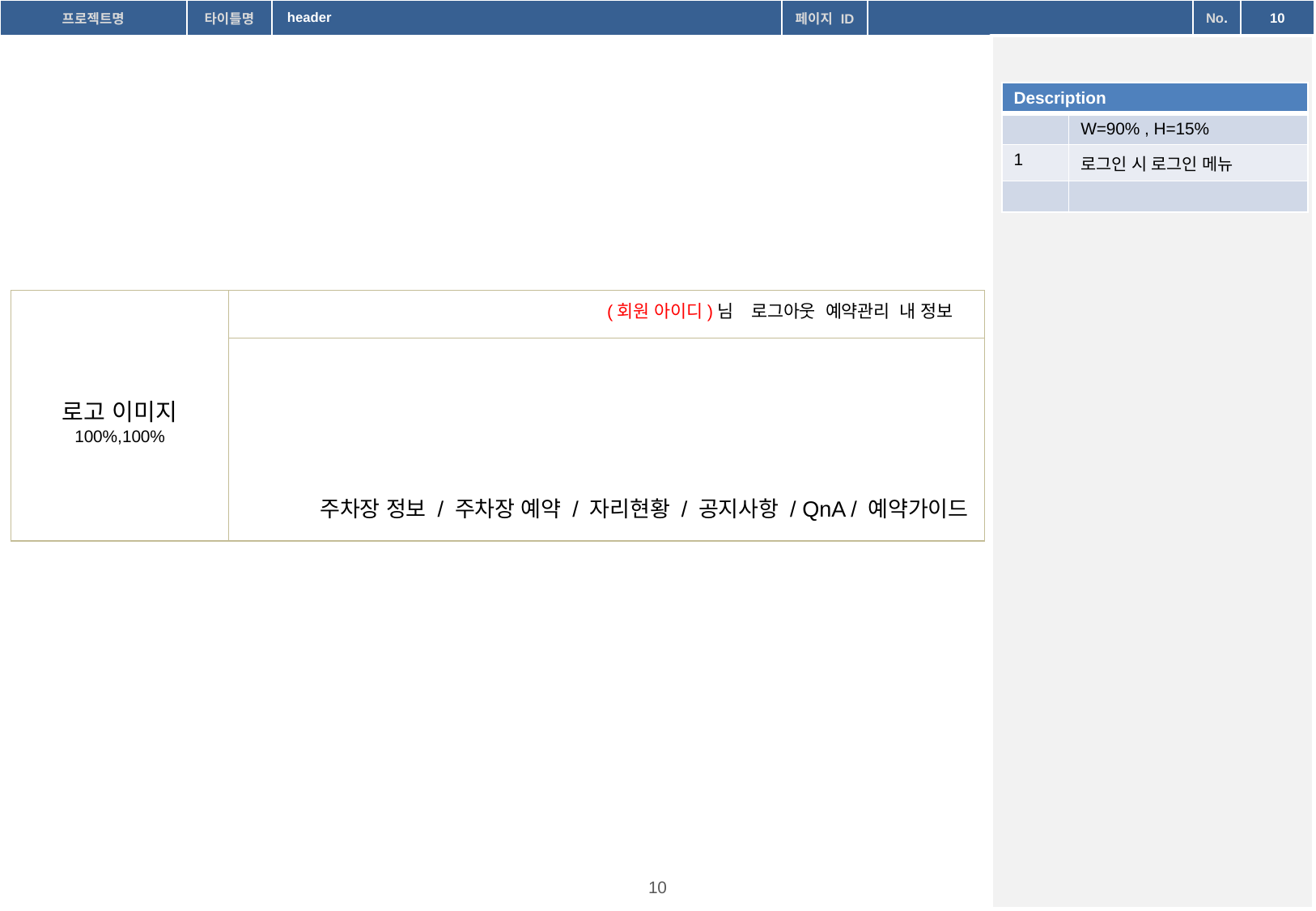

header

| Description |  |
| --- | --- |
|  | W=90% , H=15% |
| 1 | 로그인 시 로그인 메뉴 |
|  |  |

(회원 아이디)님　로그아웃  예약관리  내 정보

로고 이미지
100%,100%
주차장 정보 / 주차장 예약 / 자리현황 / 공지사항 / QnA / 예약가이드